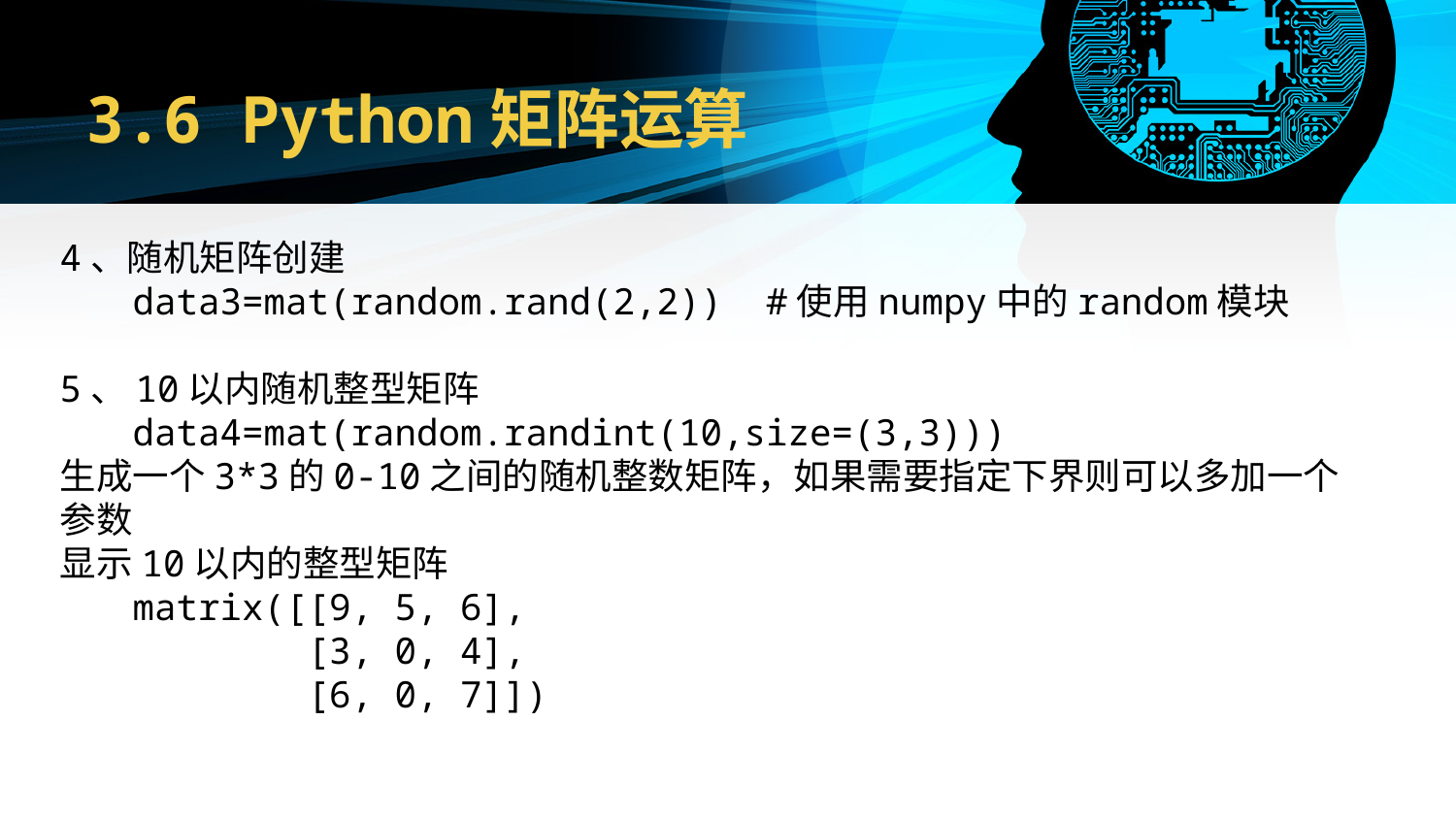

# 3.6 Python矩阵运算
4、随机矩阵创建
data3=mat(random.rand(2,2))  #使用numpy中的random模块

5、10以内随机整型矩阵
data4=mat(random.randint(10,size=(3,3)))
生成一个3*3的0-10之间的随机整数矩阵，如果需要指定下界则可以多加一个参数
显示10以内的整型矩阵
matrix([[9, 5, 6],
        [3, 0, 4],
        [6, 0, 7]])